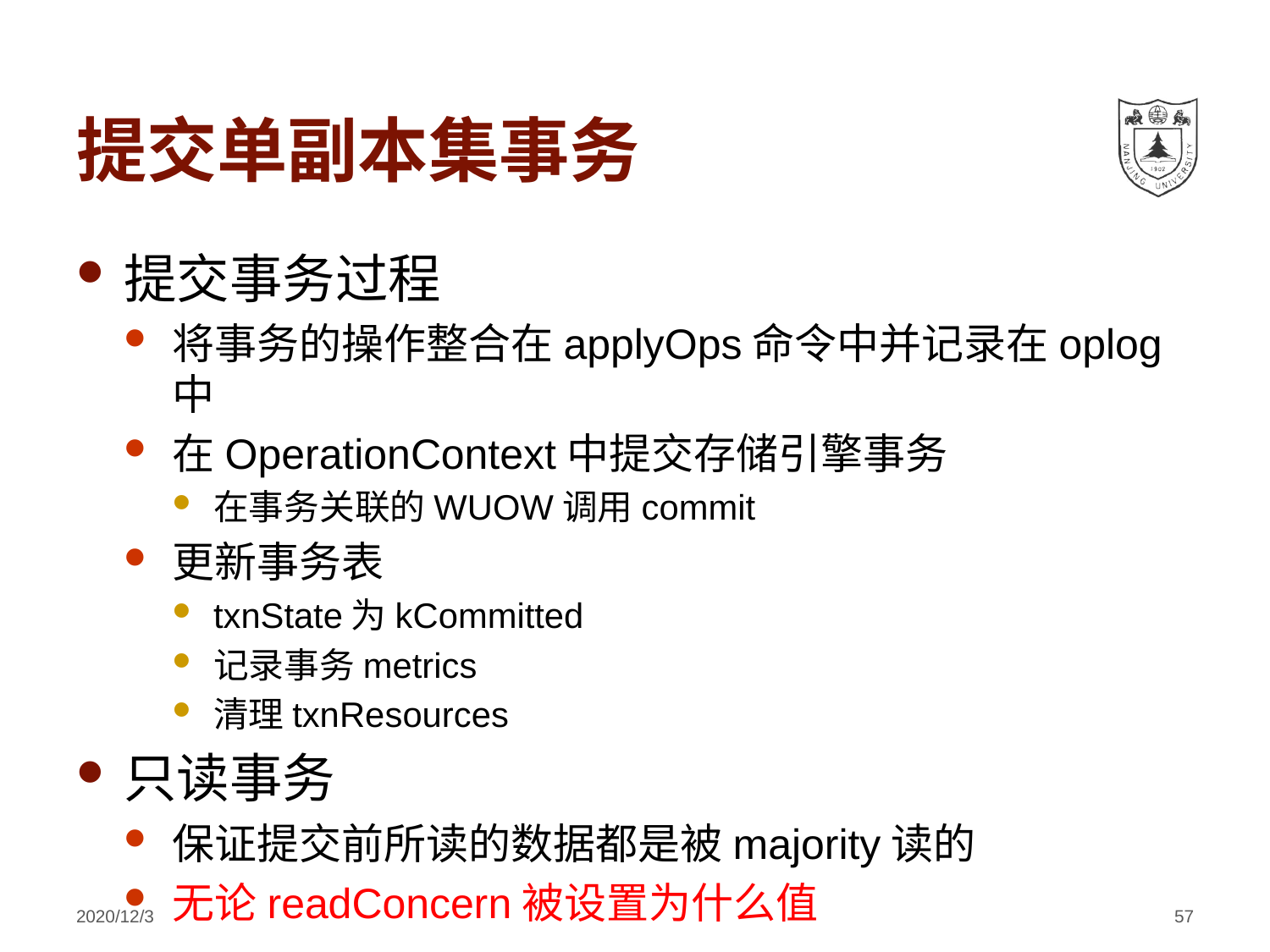

# 提交单副本集事务
提交事务过程
将事务的操作整合在applyOps命令中并记录在oplog中
在OperationContext中提交存储引擎事务
在事务关联的WUOW调用commit
更新事务表
txnState为kCommitted
记录事务metrics
清理txnResources
只读事务
保证提交前所读的数据都是被majority读的
无论readConcern被设置为什么值
2020/12/3

57